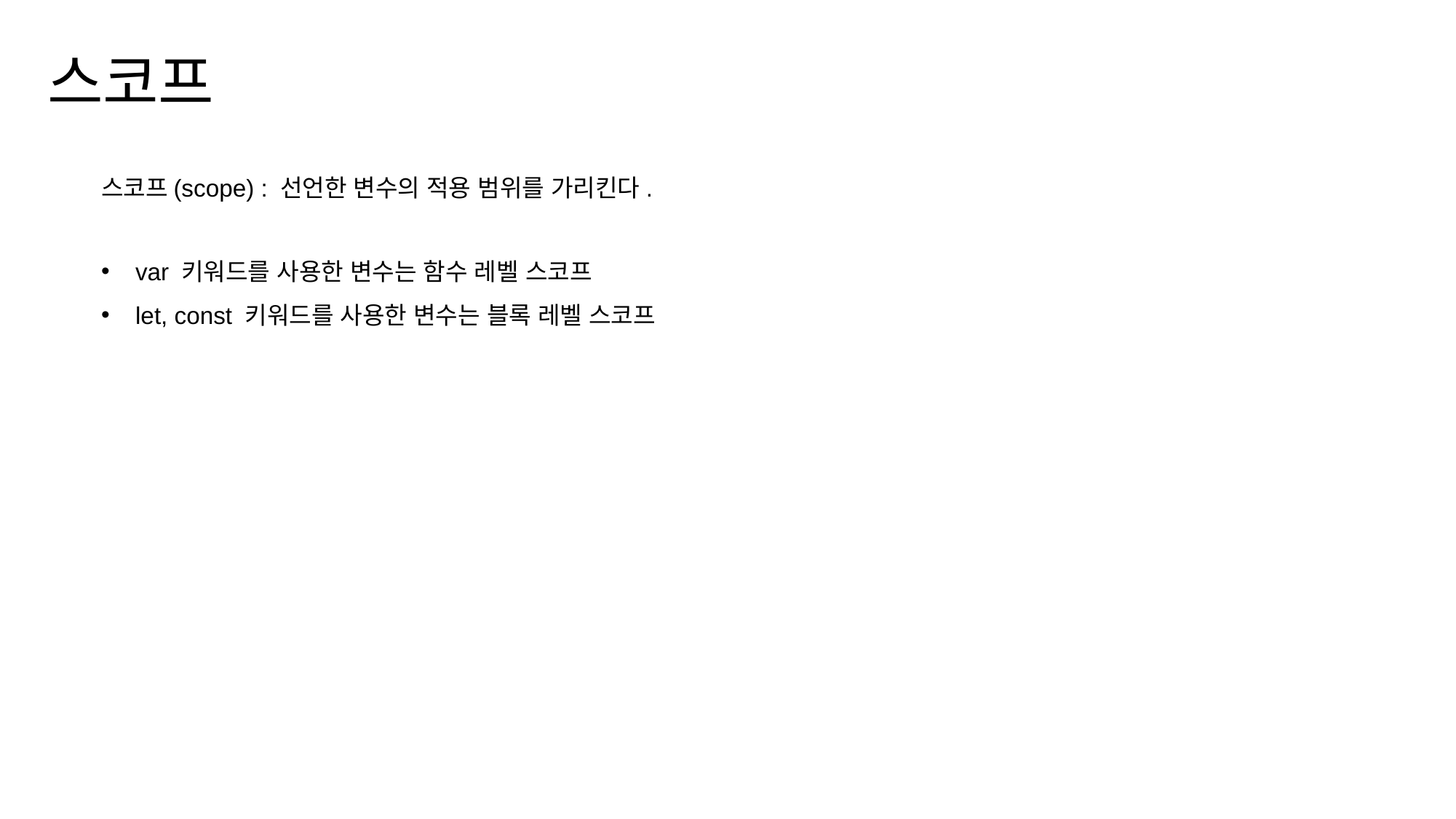

스코프
스코프(scope) : 선언한 변수의 적용 범위를 가리킨다.
var 키워드를 사용한 변수는 함수 레벨 스코프
let, const 키워드를 사용한 변수는 블록 레벨 스코프